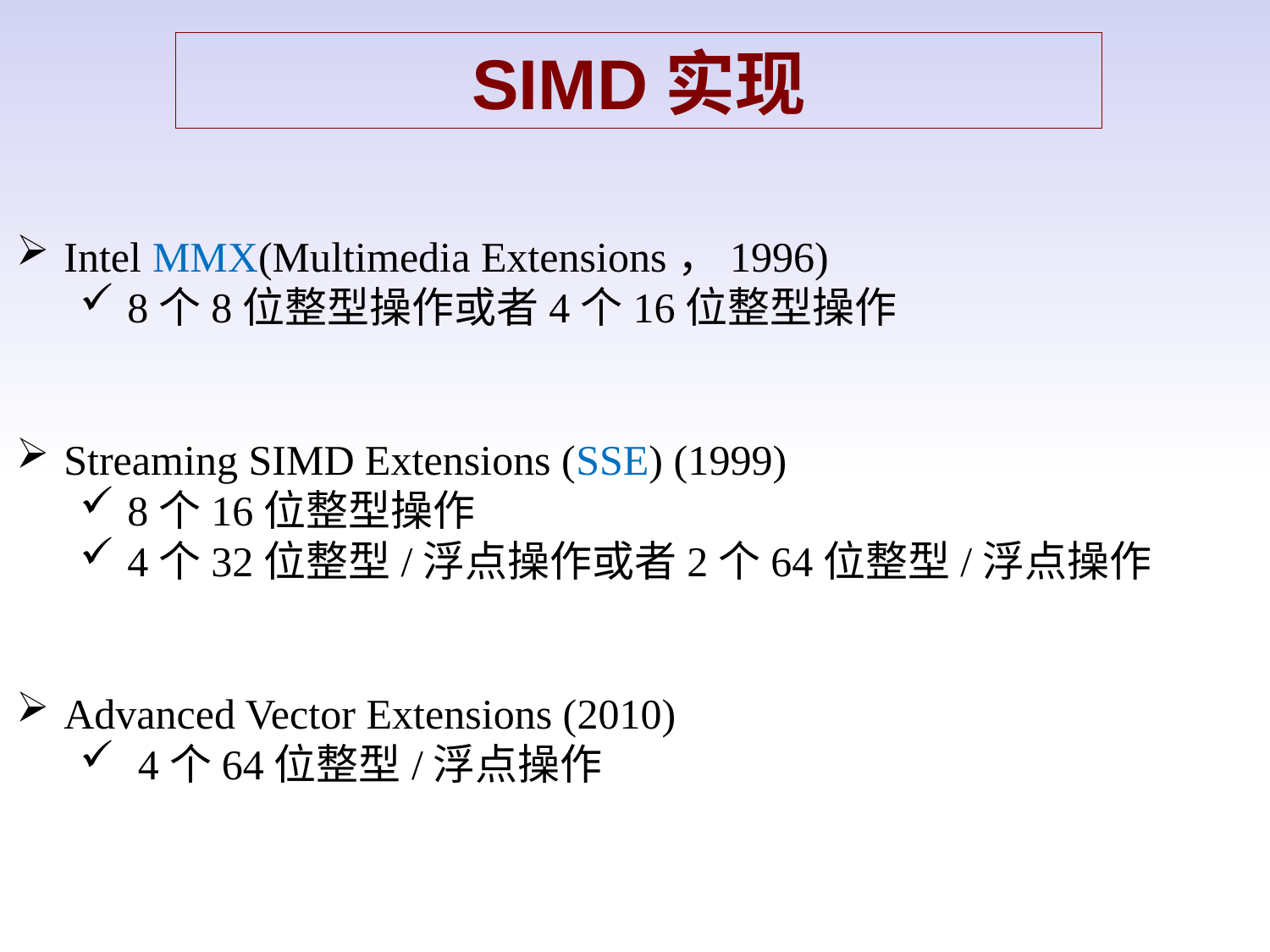

SIMD实现
Intel MMX(Multimedia Extensions，1996)
8个8位整型操作或者4个16位整型操作

Streaming SIMD Extensions (SSE) (1999)
8个16位整型操作
4个32位整型/浮点操作或者2个64位整型/浮点操作

Advanced Vector Extensions (2010)
 4个64位整型/浮点操作